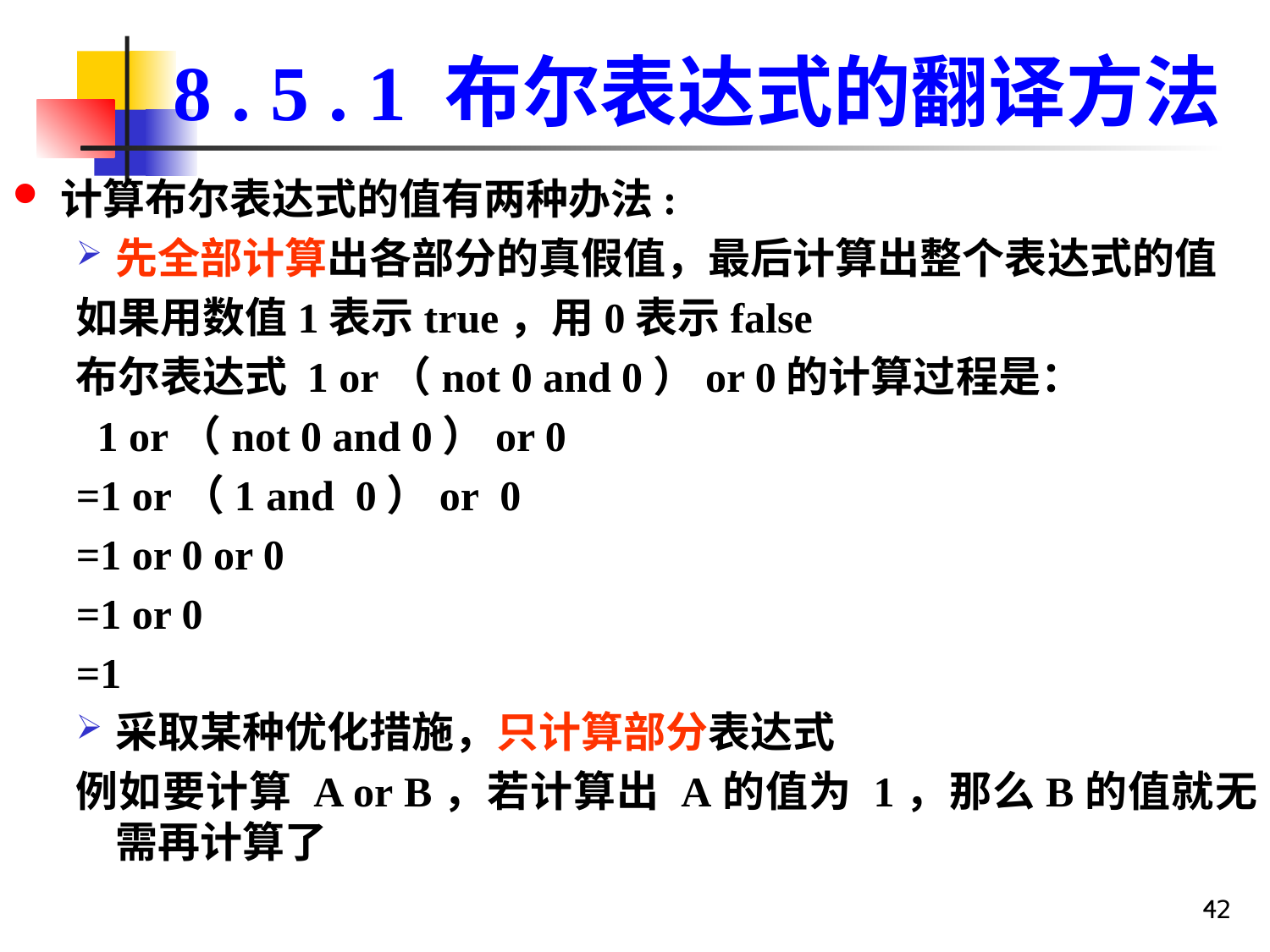

8 . 5 . 1 布尔表达式的翻译方法
计算布尔表达式的值有两种办法:
先全部计算出各部分的真假值，最后计算出整个表达式的值
如果用数值1表示true，用0表示false
布尔表达式 1 or（not 0 and 0）or 0的计算过程是：
  1 or（not 0 and 0）or 0
=1 or（1 and  0）or  0
=1 or 0 or 0
=1 or 0
=1
采取某种优化措施，只计算部分表达式
例如要计算 A or B，若计算出 A的值为 1，那么B的值就无需再计算了
42